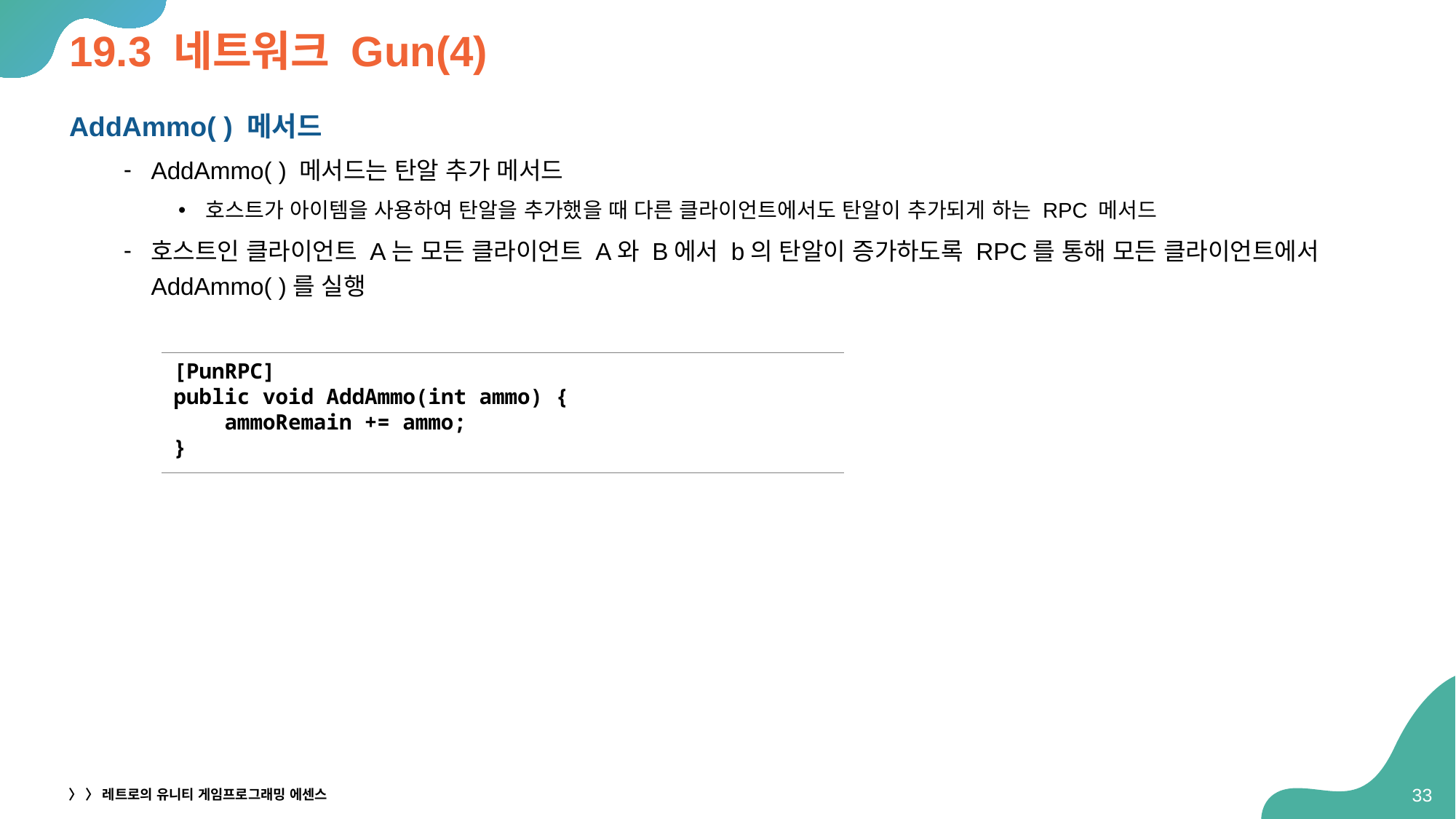

# 19.3 네트워크 Gun(4)
AddAmmo( ) 메서드
AddAmmo( ) 메서드는 탄알 추가 메서드
호스트가 아이템을 사용하여 탄알을 추가했을 때 다른 클라이언트에서도 탄알이 추가되게 하는 RPC 메서드
호스트인 클라이언트 A는 모든 클라이언트 A와 B에서 b의 탄알이 증가하도록 RPC를 통해 모든 클라이언트에서 AddAmmo( )를 실행
 [PunRPC]
 public void AddAmmo(int ammo) {
     ammoRemain += ammo;
 }
33